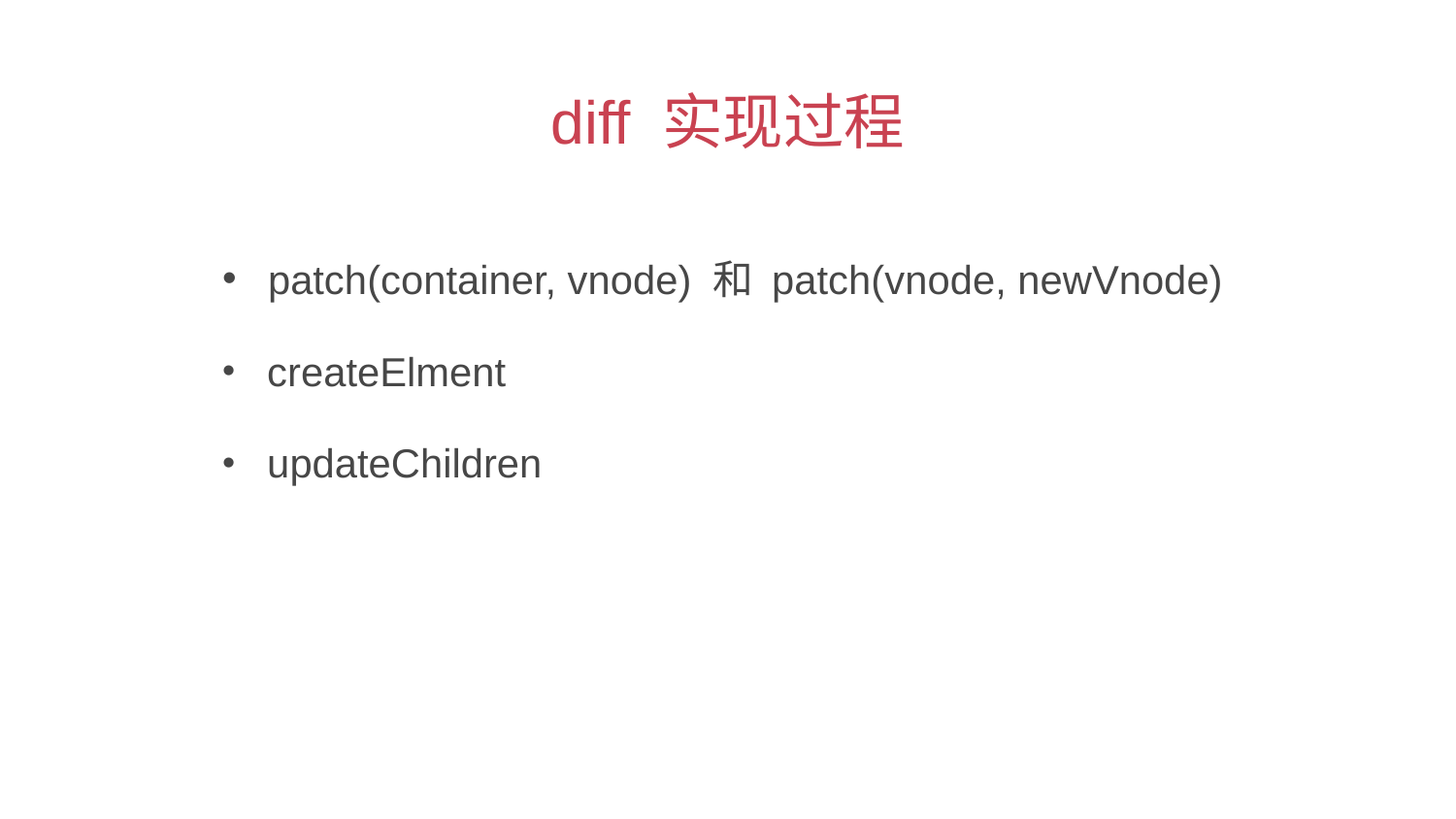

diff 实现过程
 patch(container, vnode) 和 patch(vnode, newVnode)
 createElment
 updateChildren